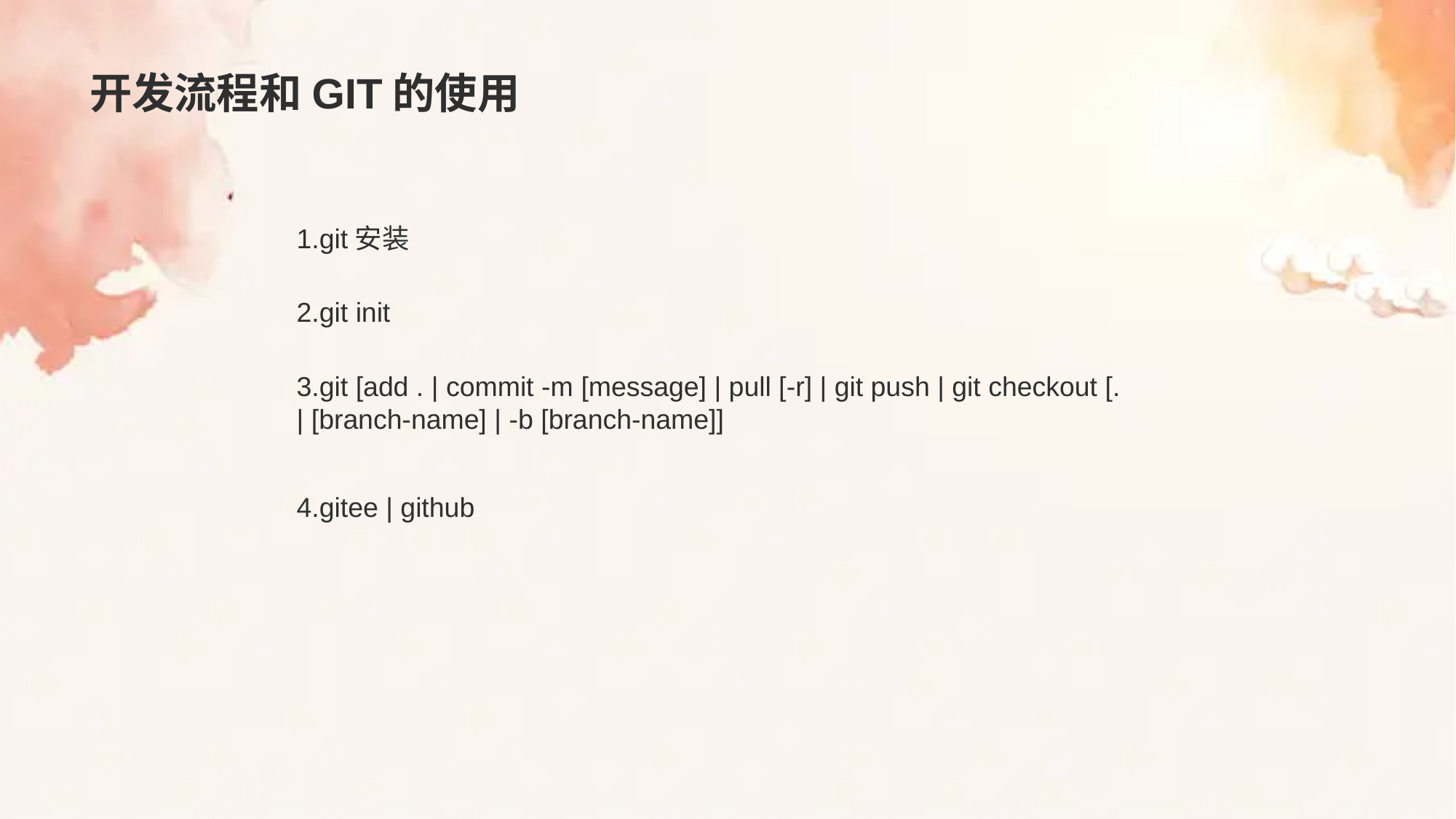

# 开发流程和GIT的使用
1.git安装

2.git init
3.git [add . | commit -m [message] | pull [-r] | git push | git checkout [. | [branch-name] | -b [branch-name]]
4.gitee | github
5